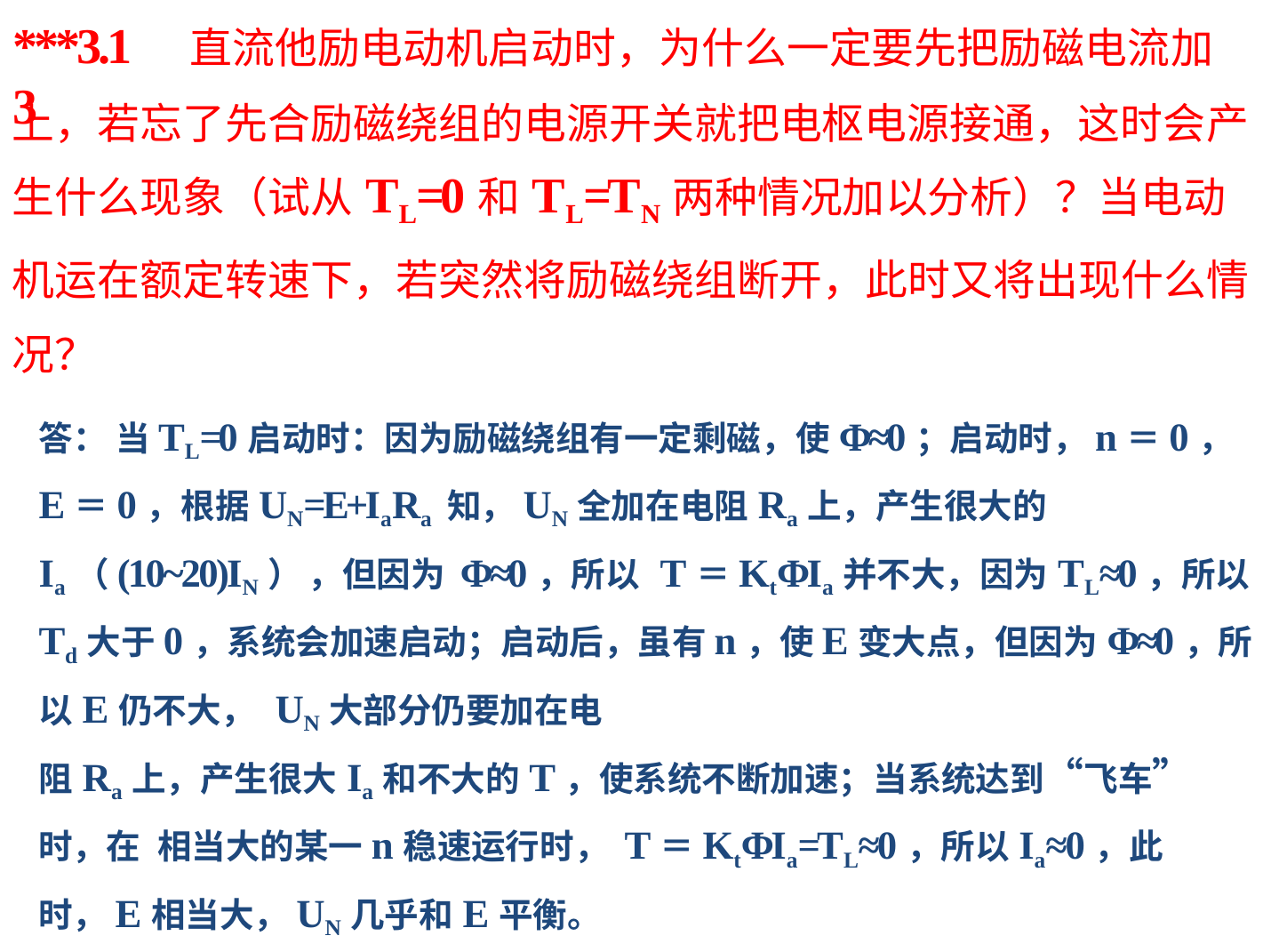

# ***3.13
直流他励电动机启动时，为什么一定要先把励磁电流加
上，若忘了先合励磁绕组的电源开关就把电枢电源接通，这时会产
生什么现象（试从TL=0和TL=TN两种情况加以分析）？当电动机运在额定转速下，若突然将励磁绕组断开，此时又将出现什么情况？
答： 当TL=0启动时：因为励磁绕组有一定剩磁，使Φ≈0；启动时，n＝0，E＝0，根据UN=E+IaRa 知，UN全加在电阻Ra上，产生很大的Ia（(10~20)IN） ，但因为 Φ≈0，所以 T＝KtΦIa并不大，因为TL≈0，所以Td大于0，系统会加速启动；启动后，虽有n，使E变大点，但因为Φ≈0，所以E仍不大， UN大部分仍要加在电
阻Ra上，产生很大Ia和不大的T，使系统不断加速；当系统达到“飞车”时，在 相当大的某一n稳速运行时， T＝KtΦIa=TL ≈0，所以Ia≈0，此时，E相当大，UN几乎和E平衡。